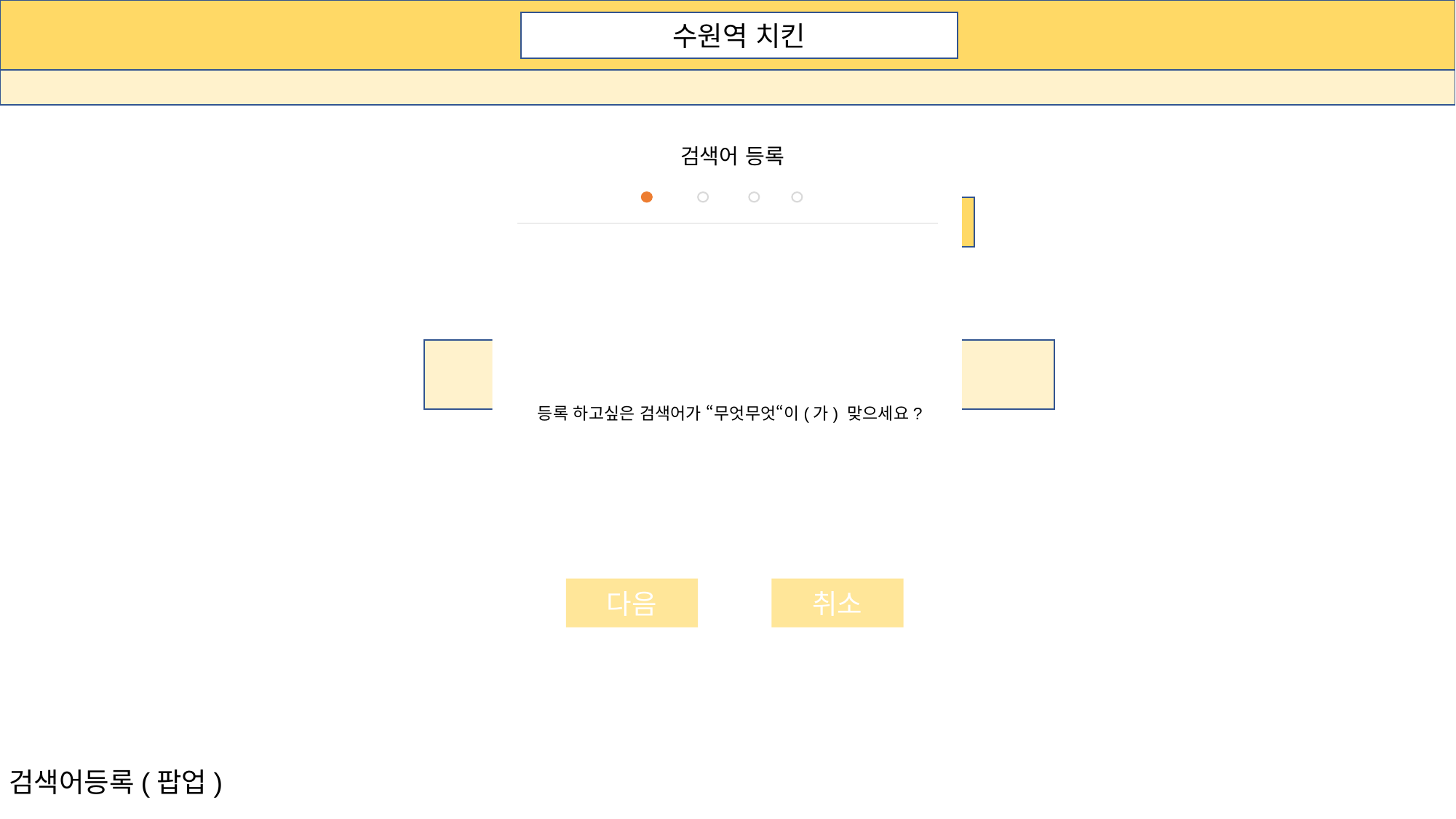

수원역 치킨

검색어 등록

“수원역 치킨” 에 대한 검색 결과가 존재하지 않습니다.
검색어 등록 요청하기
등록 하고싶은 검색어가 “무엇무엇“이(가) 맞으세요?
다음
취소
검색어등록(팝업)